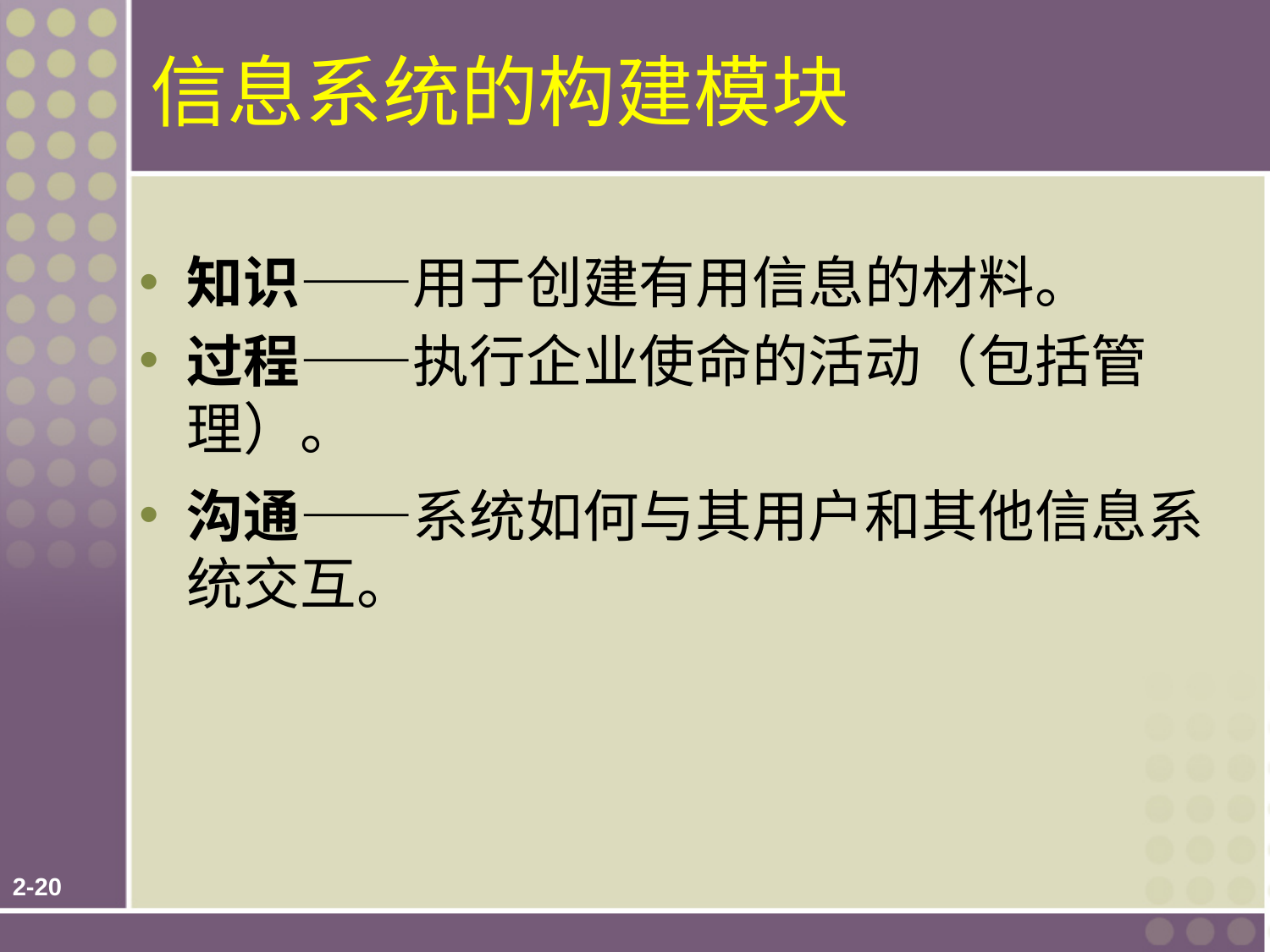

信息系统的构建模块
知识——用于创建有用信息的材料。
过程——执行企业使命的活动（包括管理）。
沟通——系统如何与其用户和其他信息系统交互。
2-20